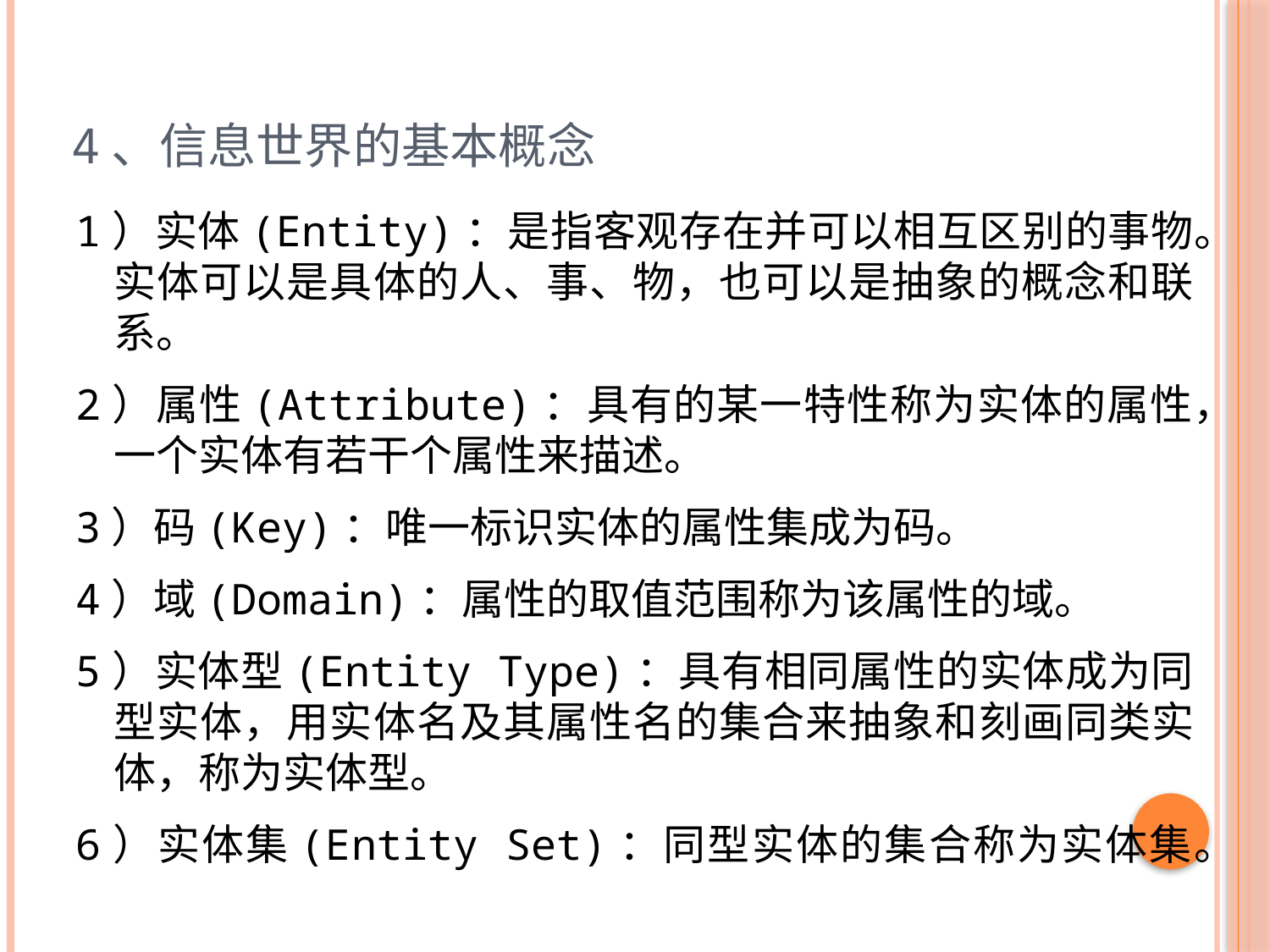

# 4、信息世界的基本概念
1）实体(Entity)：是指客观存在并可以相互区别的事物。实体可以是具体的人、事、物，也可以是抽象的概念和联系。
2）属性(Attribute)：具有的某一特性称为实体的属性，一个实体有若干个属性来描述。
3）码(Key)：唯一标识实体的属性集成为码。
4）域(Domain)：属性的取值范围称为该属性的域。
5）实体型(Entity Type)：具有相同属性的实体成为同型实体，用实体名及其属性名的集合来抽象和刻画同类实体，称为实体型。
6）实体集(Entity Set)：同型实体的集合称为实体集。